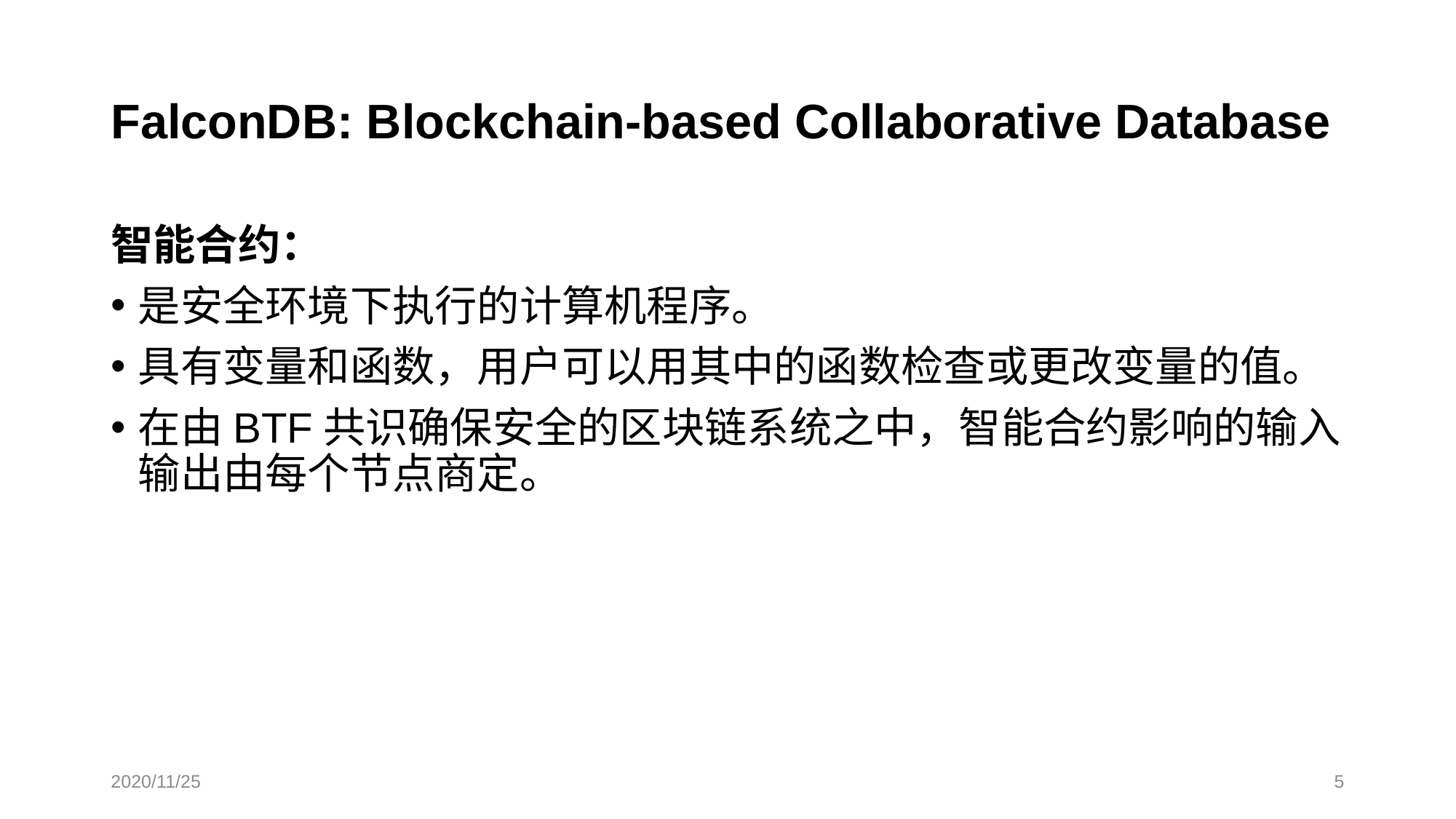

# FalconDB: Blockchain-based Collaborative Database
智能合约：
是安全环境下执行的计算机程序。
具有变量和函数，用户可以用其中的函数检查或更改变量的值。
在由BTF共识确保安全的区块链系统之中，智能合约影响的输入输出由每个节点商定。
2020/11/25
5